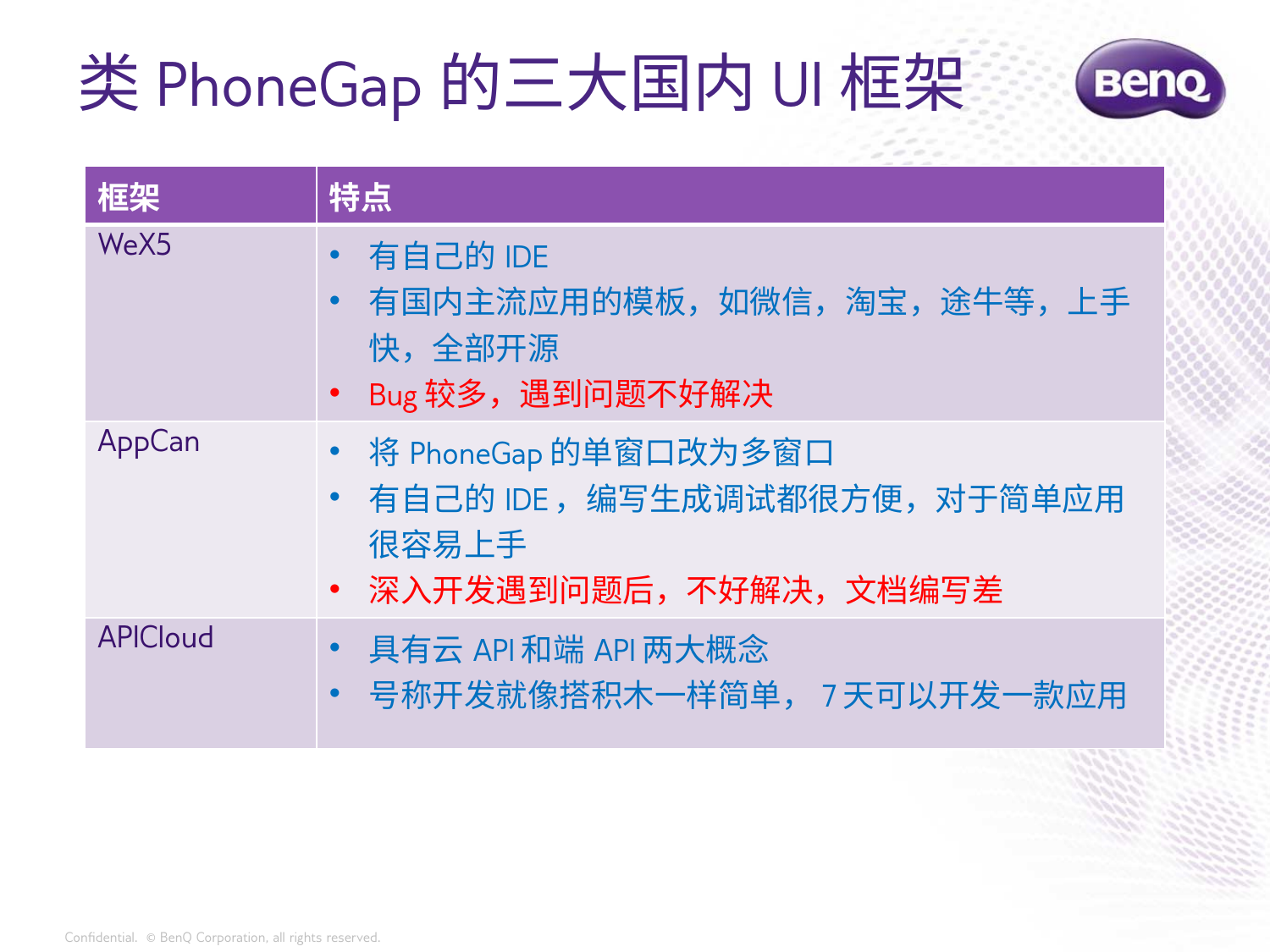

类PhoneGap的三大国内UI框架
| 框架 | 特点 |
| --- | --- |
| WeX5 | 有自己的IDE 有国内主流应用的模板，如微信，淘宝，途牛等，上手快，全部开源 Bug较多，遇到问题不好解决 |
| AppCan | 将PhoneGap的单窗口改为多窗口 有自己的IDE，编写生成调试都很方便，对于简单应用很容易上手 深入开发遇到问题后，不好解决，文档编写差 |
| APICloud | 具有云API和端API两大概念 号称开发就像搭积木一样简单，7天可以开发一款应用 |